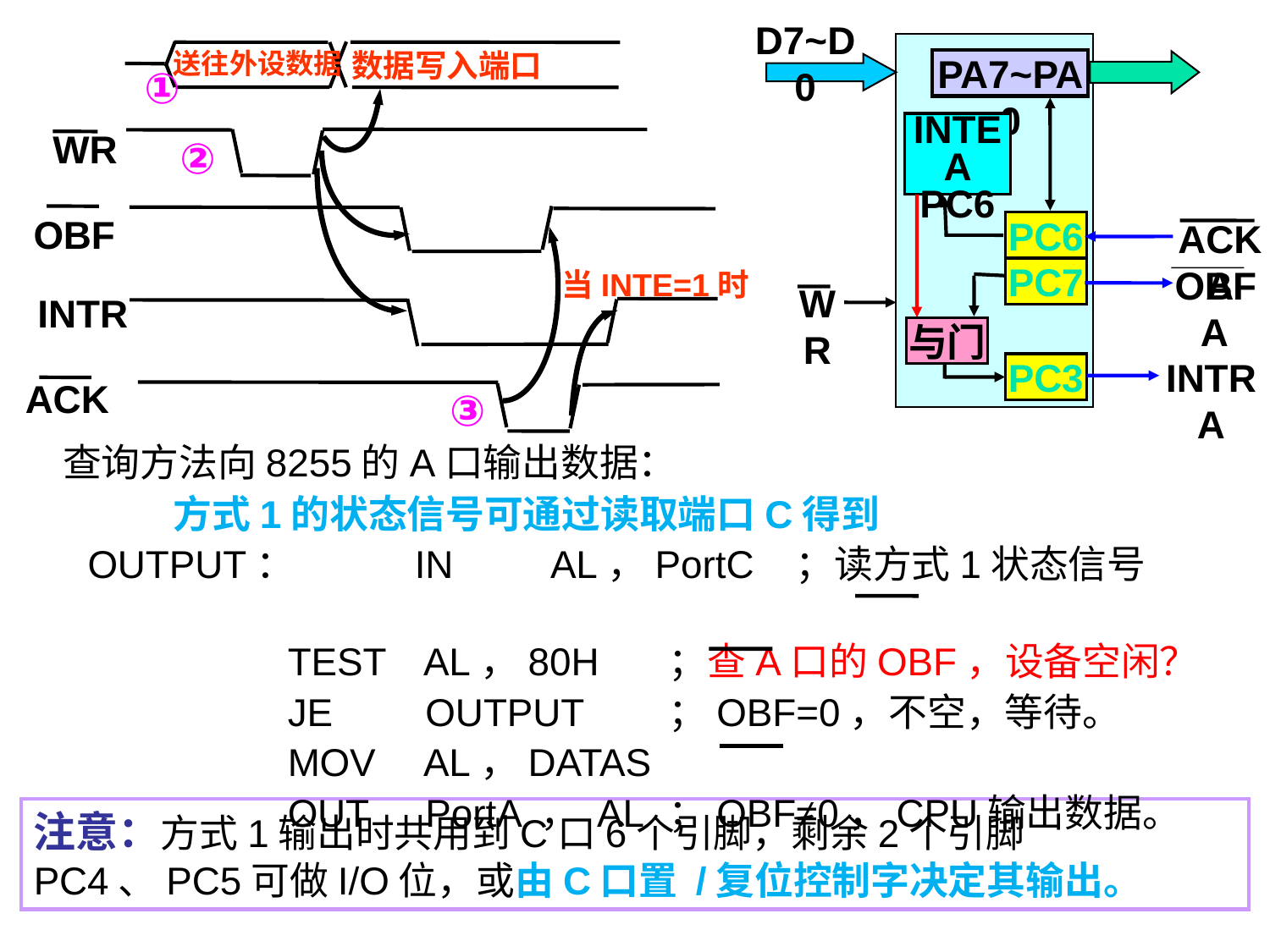

D7~D0

PA7~PA0

INTEA
PC6

PC6
ACKA

INTRA
OBFA

PC7

WR

与门
PC3

数据写入端口
送往外设数据
①

WR

②

OBF

当INTE=1时
INTR

ACK

③

  查询方法向8255的A口输出数据：
               方式1的状态信号可通过读取端口C得到
     OUTPUT：	IN   	 AL，PortC	；读方式1状态信号
		TEST 	 AL，80H   	；查A口的OBF，设备空闲？
		JE   	 OUTPUT     	；OBF=0，不空，等待。
		MOV	 AL，DATAS
    		OUT	 PortA ， AL 	；OBF≠0，CPU输出数据。

注意：方式1输出时共用到C口6个引脚，剩余2个引脚PC4、PC5可做I/O位，或由C口置 /复位控制字决定其输出。